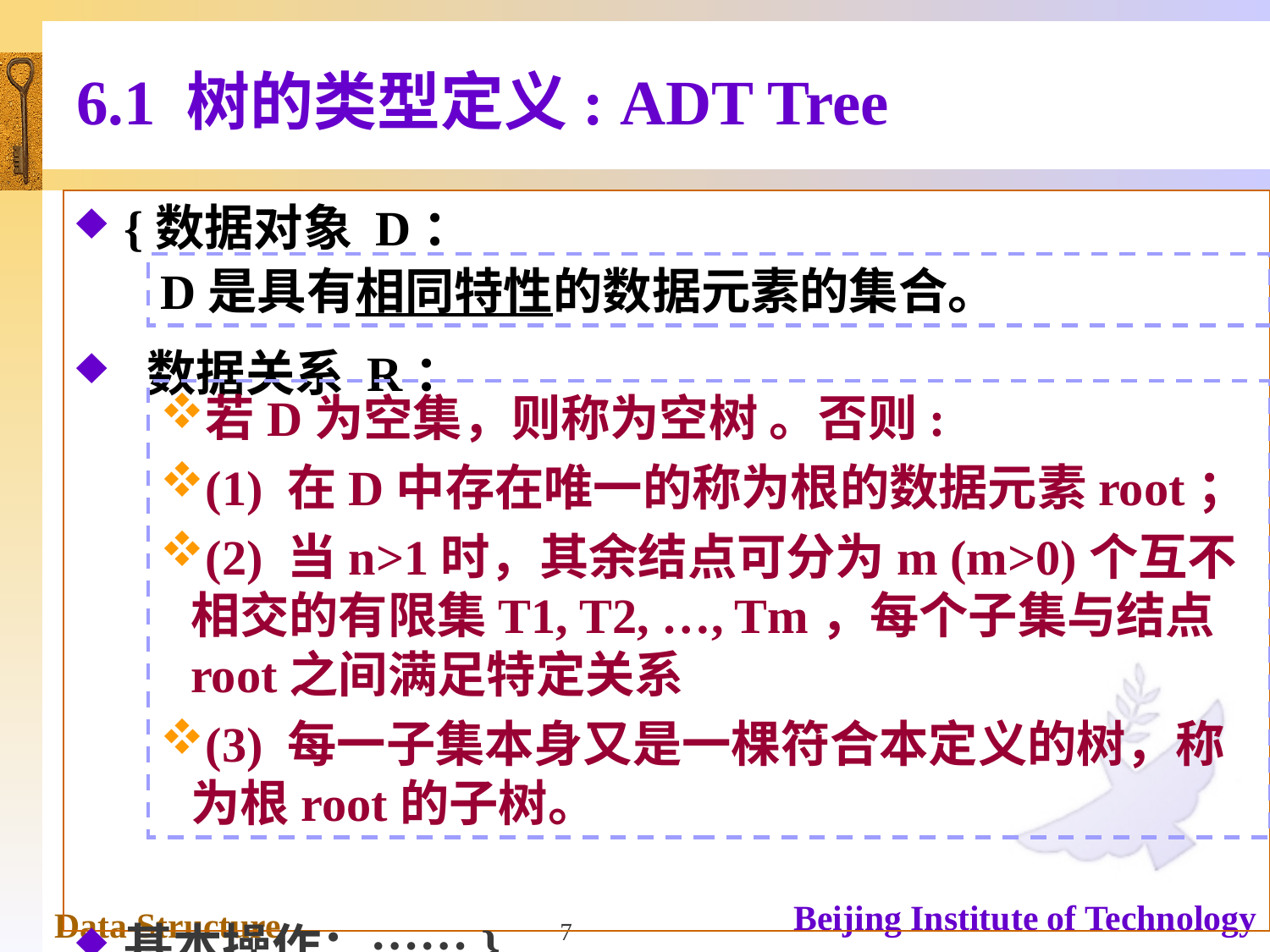

# 6.1 树的类型定义: ADT Tree
{数据对象 D：

 数据关系 R：

基本操作：……}
D是具有相同特性的数据元素的集合。
若D为空集，则称为空树 。否则:
(1) 在D中存在唯一的称为根的数据元素root；
(2) 当n>1时，其余结点可分为m (m>0)个互不相交的有限集T1, T2, …, Tm，每个子集与结点root之间满足特定关系
(3) 每一子集本身又是一棵符合本定义的树，称为根root的子树。
7